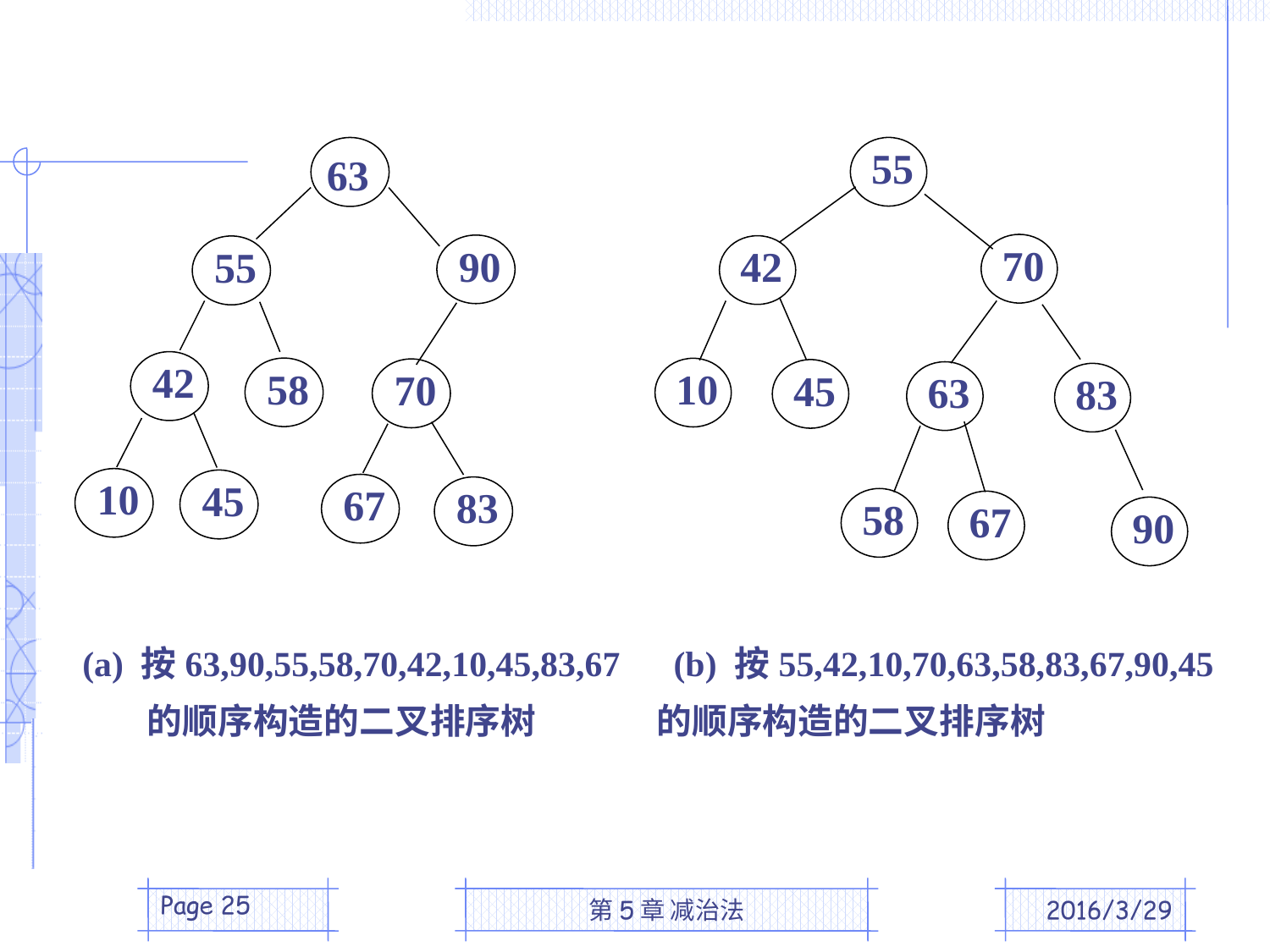

55

63

70

90

42

55

42

58

10

70

45

63

83

10

83

67

45

58

67

90

(a) 按63,90,55,58,70,42,10,45,83,67      (b) 按55,42,10,70,63,58,83,67,90,45
       的顺序构造的二叉排序树               的顺序构造的二叉排序树
Page 25
第5章 减治法
2016/3/29